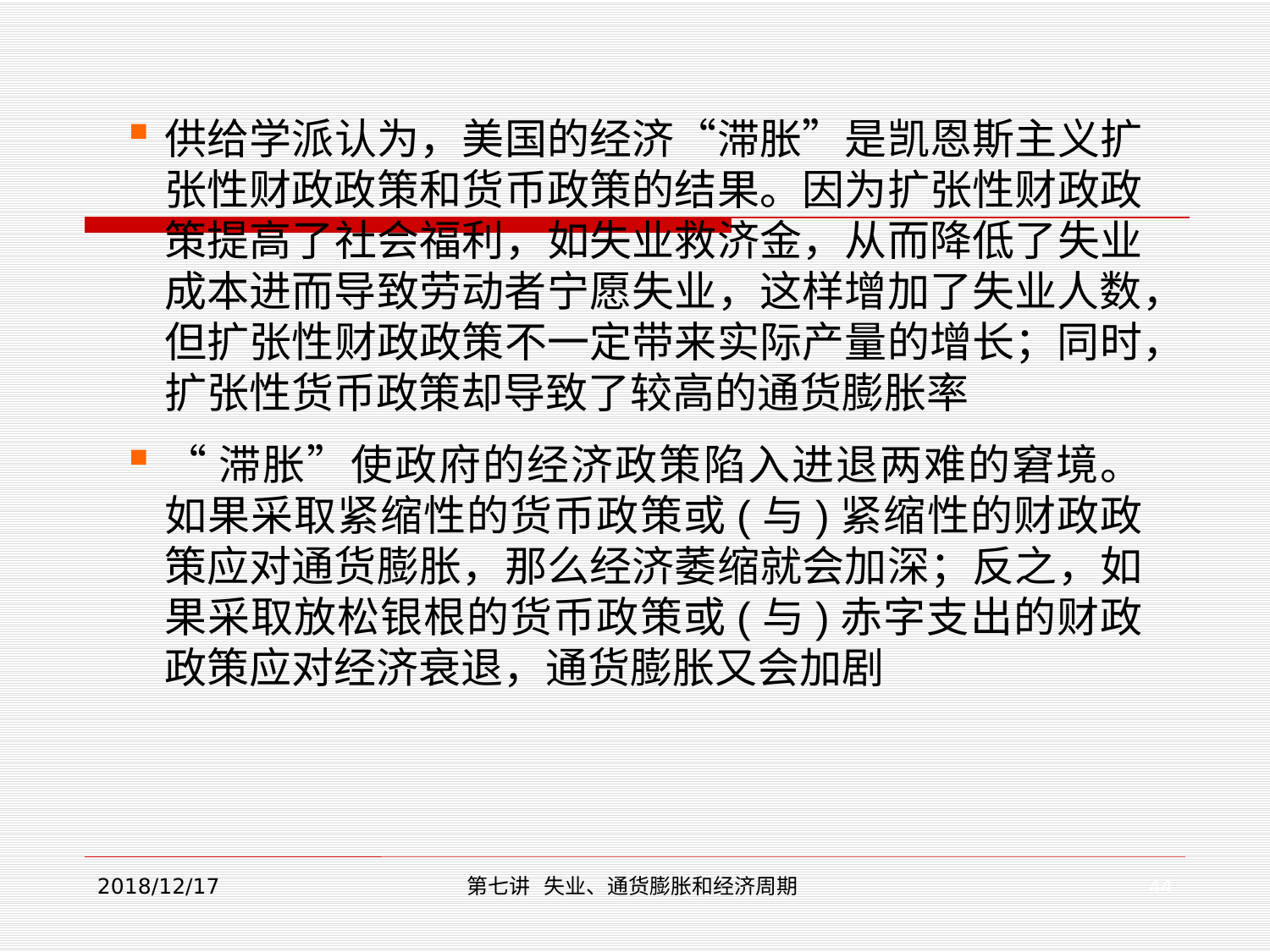

供给学派认为，美国的经济“滞胀”是凯恩斯主义扩张性财政政策和货币政策的结果。因为扩张性财政政策提高了社会福利，如失业救济金，从而降低了失业成本进而导致劳动者宁愿失业，这样增加了失业人数，但扩张性财政政策不一定带来实际产量的增长；同时，扩张性货币政策却导致了较高的通货膨胀率
“滞胀”使政府的经济政策陷入进退两难的窘境。如果采取紧缩性的货币政策或(与)紧缩性的财政政策应对通货膨胀，那么经济萎缩就会加深；反之，如果采取放松银根的货币政策或(与)赤字支出的财政政策应对经济衰退，通货膨胀又会加剧
44
2018/12/17
第七讲   失业、通货膨胀和经济周期